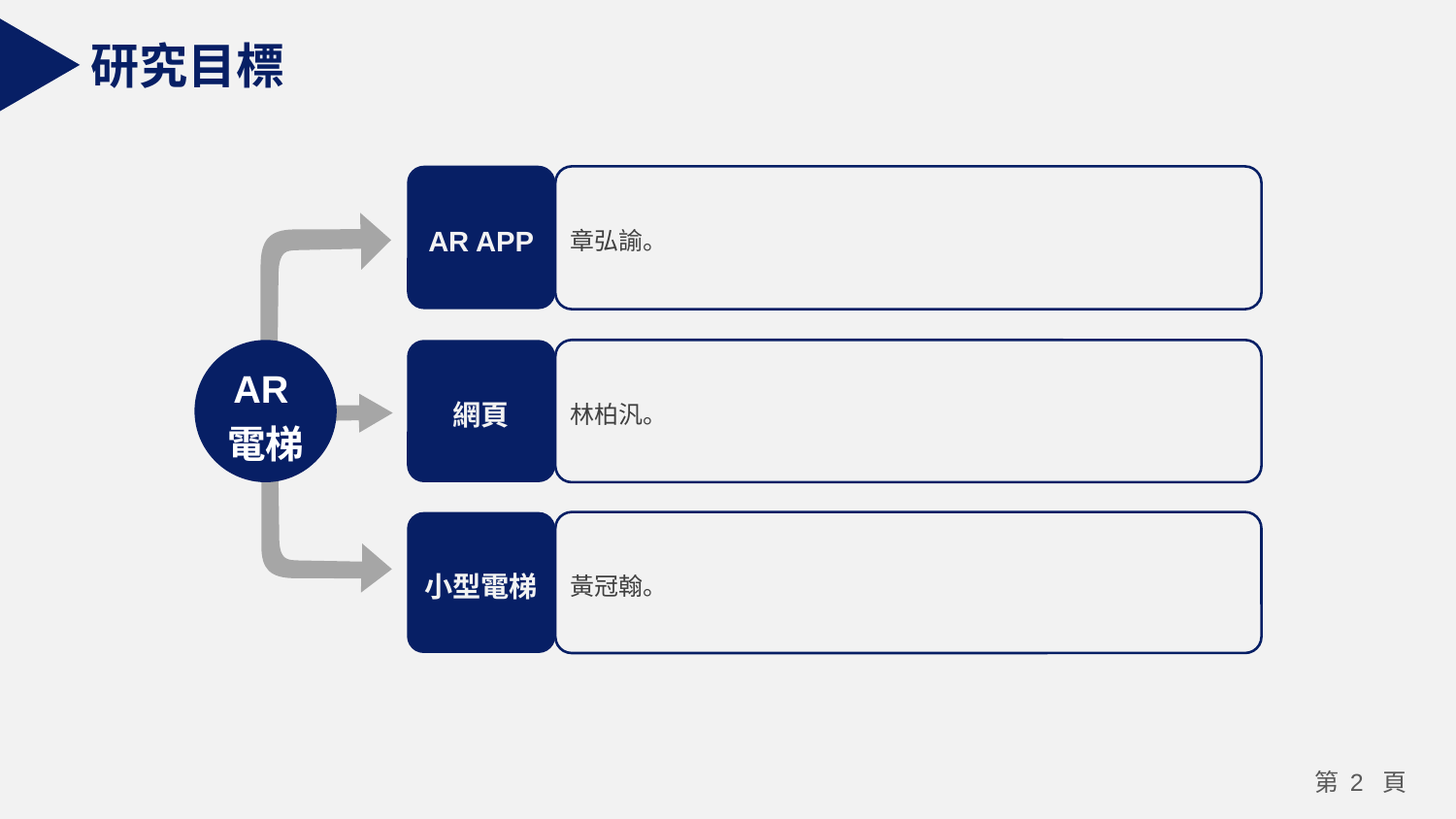

研究目標
AR APP
章弘諭。

AR電梯
網頁
林柏汎。

小型電梯
黃冠翰。